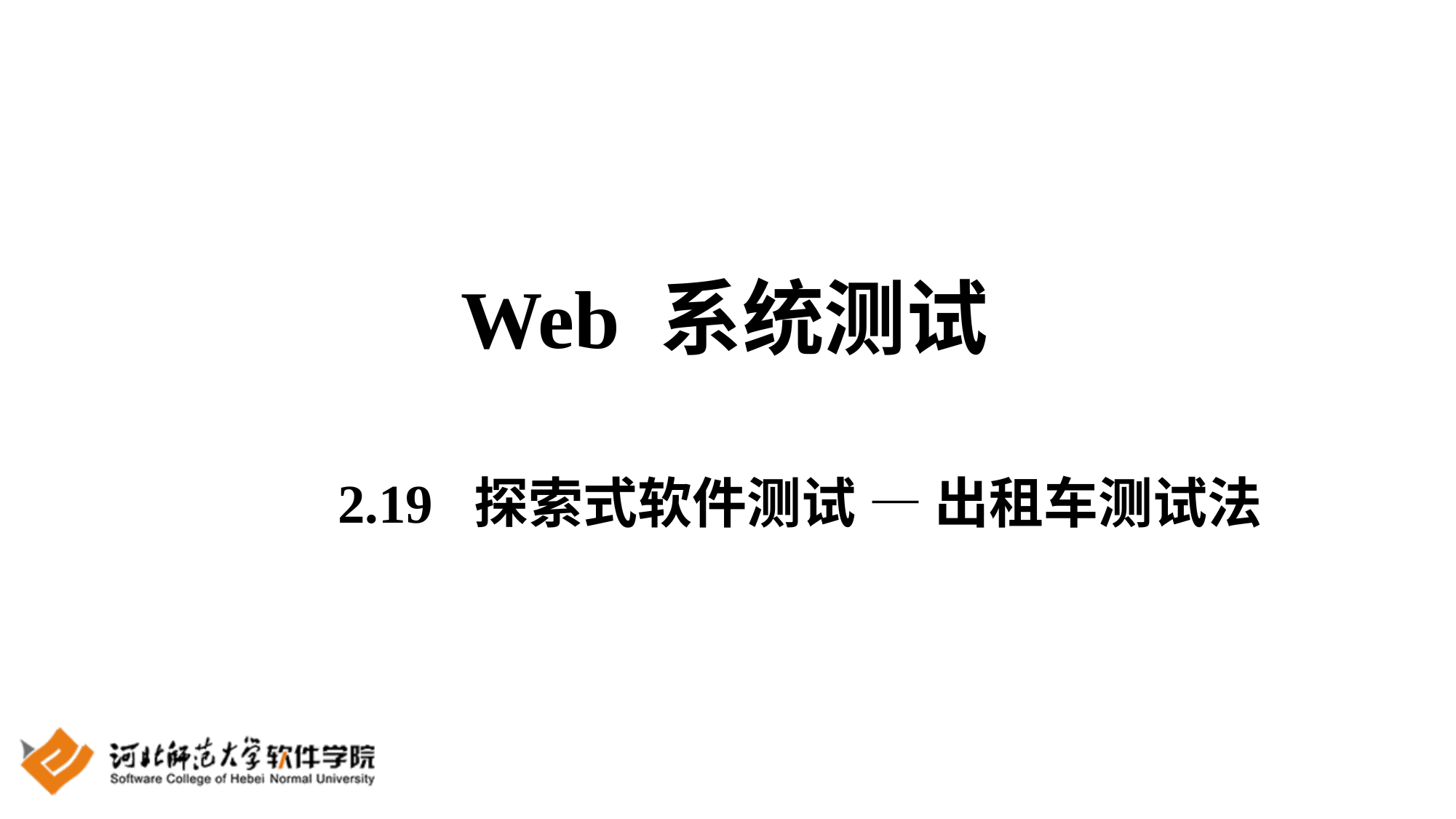

# Web 系统测试
2.19  探索式软件测试 — 出租车测试法